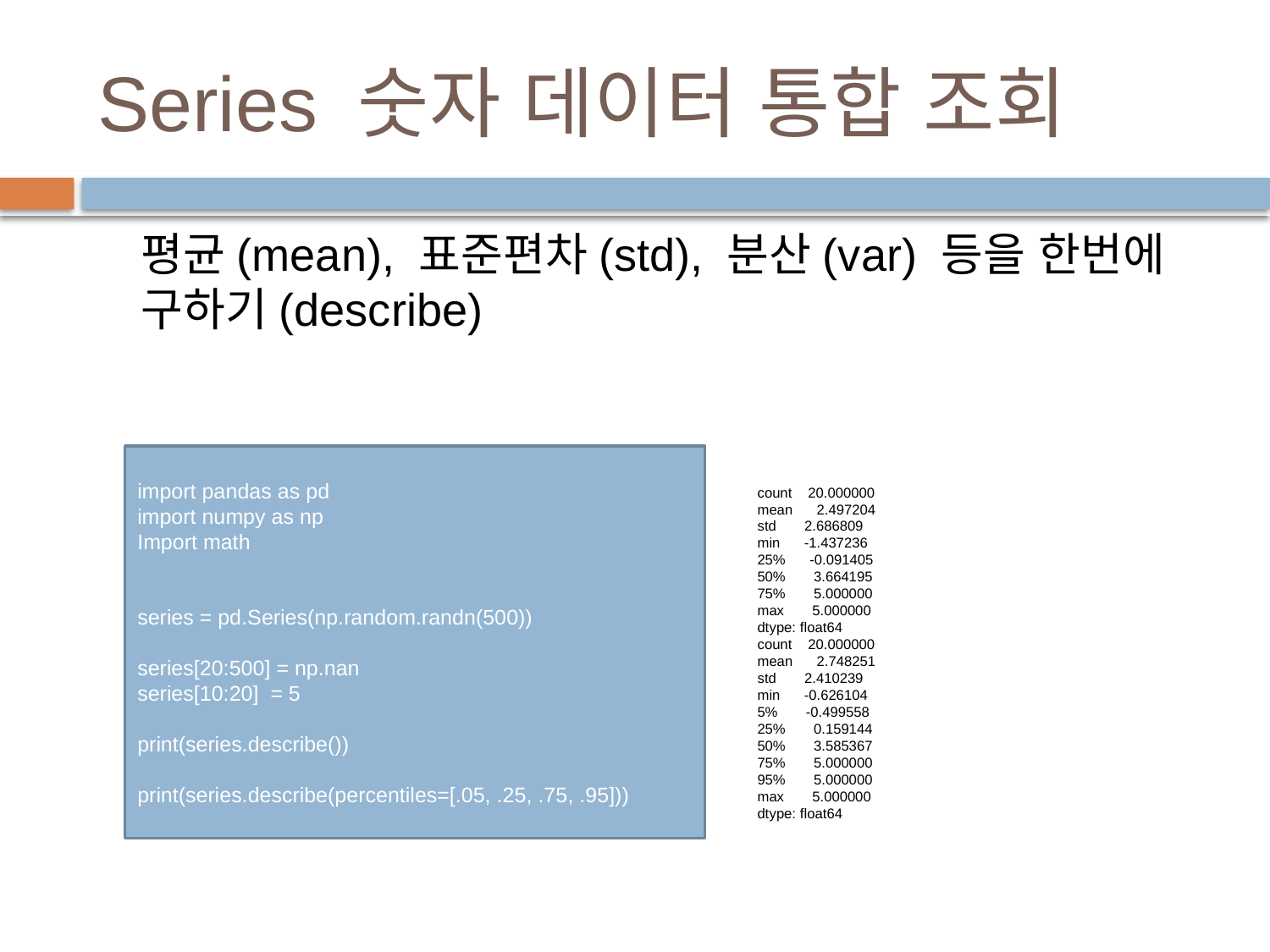

# Series 숫자 데이터 통합 조회
평균(mean), 표준편차(std), 분산(var) 등을 한번에 구하기(describe)
import pandas as pd
import numpy as np
Import math

series = pd.Series(np.random.randn(500))

series[20:500] = np.nan
series[10:20]  = 5

print(series.describe())

print(series.describe(percentiles=[.05, .25, .75, .95]))
count    20.000000
mean      2.497204
std       2.686809
min      -1.437236
25%      -0.091405
50%       3.664195
75%       5.000000
max       5.000000
dtype: float64
count    20.000000
mean      2.748251
std       2.410239
min      -0.626104
5%       -0.499558
25%       0.159144
50%       3.585367
75%       5.000000
95%       5.000000
max       5.000000
dtype: float64